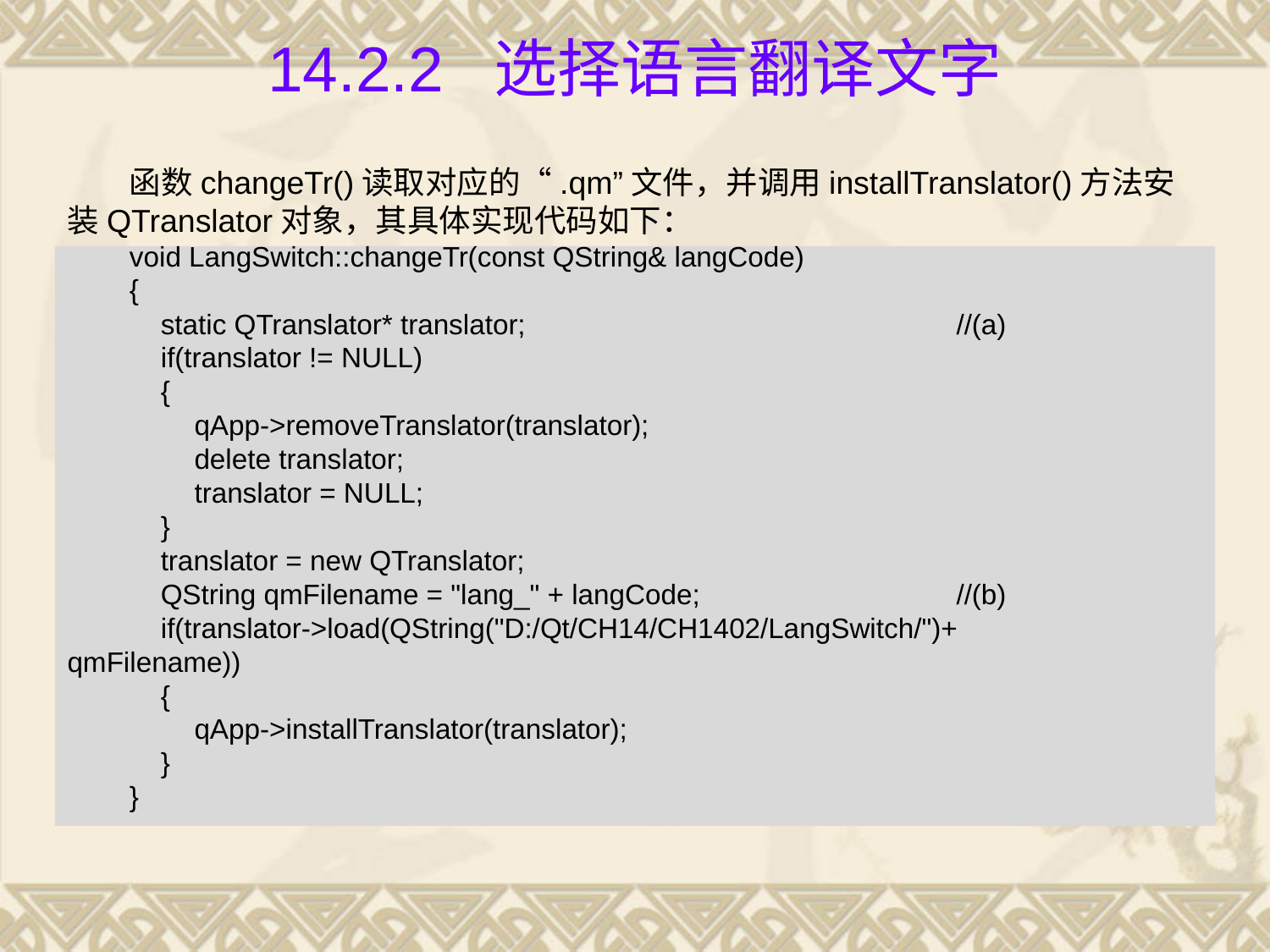

# 14.2.2  选择语言翻译文字
函数changeTr()读取对应的“.qm”文件，并调用installTranslator()方法安装QTranslator对象，其具体实现代码如下：
void LangSwitch::changeTr(const QString& langCode)
{
    static QTranslator* translator;				//(a)
    if(translator != NULL)
    {
       	qApp->removeTranslator(translator);
       	delete translator;
       	translator = NULL;
    }
    translator = new QTranslator;
    QString qmFilename = "lang_" + langCode;			//(b)
    if(translator->load(QString("D:/Qt/CH14/CH1402/LangSwitch/")+
qmFilename))
    {
        	qApp->installTranslator(translator);
    }
}